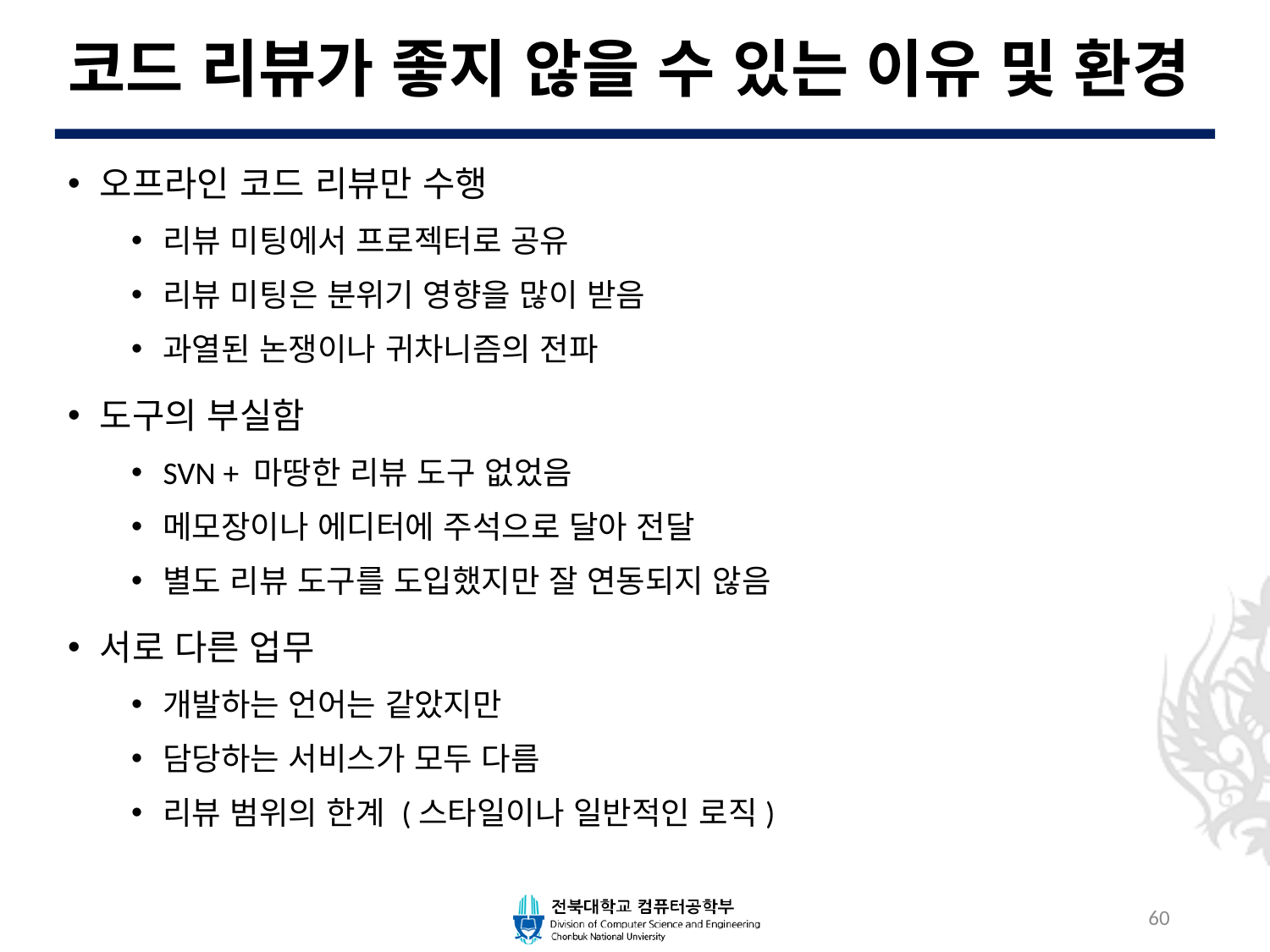

# 코드 리뷰가 좋지 않을 수 있는 이유 및 환경
오프라인 코드 리뷰만 수행
리뷰 미팅에서 프로젝터로 공유
리뷰 미팅은 분위기 영향을 많이 받음
과열된 논쟁이나 귀차니즘의 전파
도구의 부실함
SVN + 마땅한 리뷰 도구 없었음
메모장이나 에디터에 주석으로 달아 전달
별도 리뷰 도구를 도입했지만 잘 연동되지 않음
서로 다른 업무
개발하는 언어는 같았지만
담당하는 서비스가 모두 다름
리뷰 범위의 한계 (스타일이나 일반적인 로직)

60